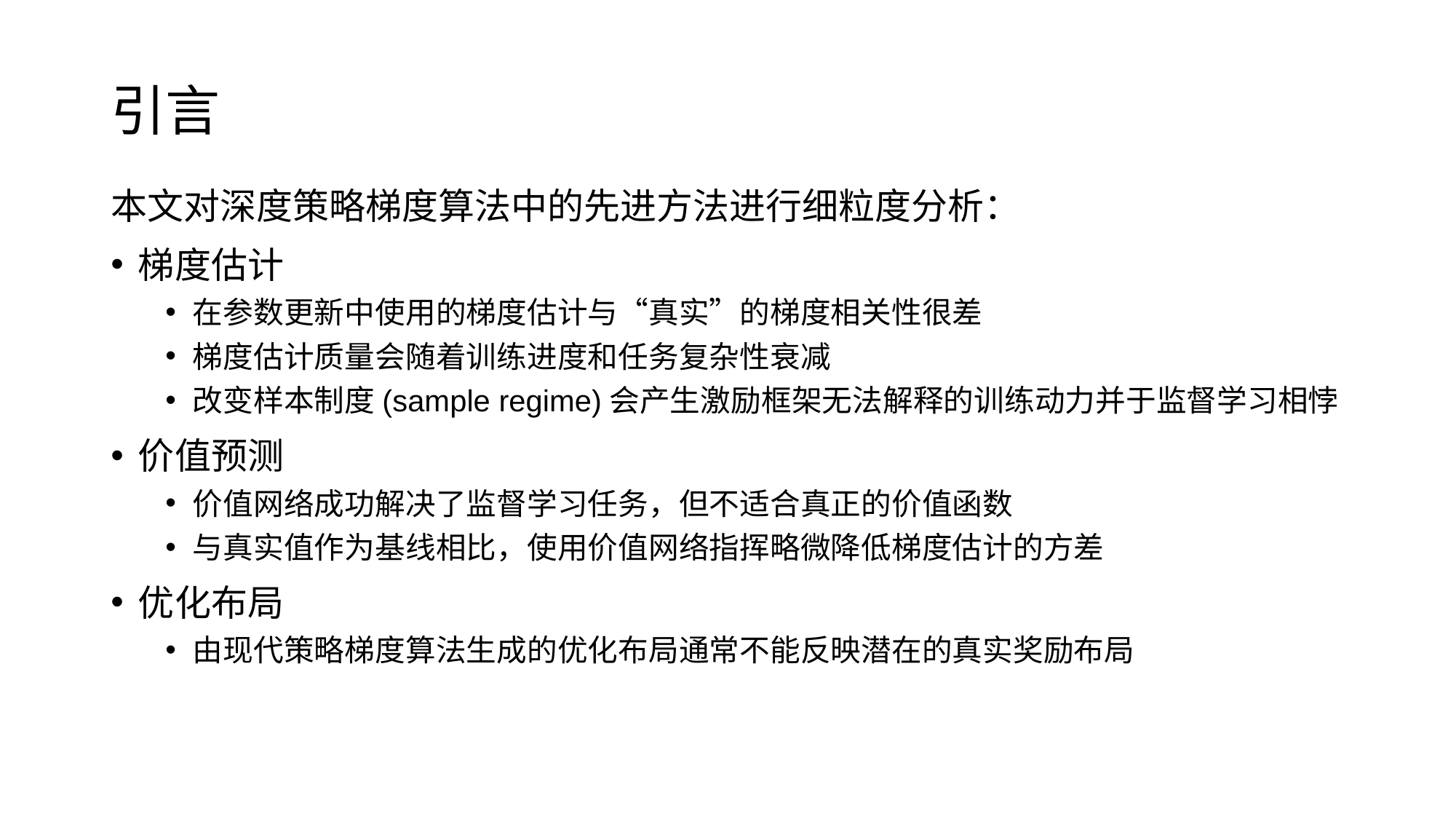

# 引言
本文对深度策略梯度算法中的先进方法进行细粒度分析：
梯度估计
在参数更新中使用的梯度估计与“真实”的梯度相关性很差
梯度估计质量会随着训练进度和任务复杂性衰减
改变样本制度(sample regime)会产生激励框架无法解释的训练动力并于监督学习相悖
价值预测
价值网络成功解决了监督学习任务，但不适合真正的价值函数
与真实值作为基线相比，使用价值网络指挥略微降低梯度估计的方差
优化布局
由现代策略梯度算法生成的优化布局通常不能反映潜在的真实奖励布局